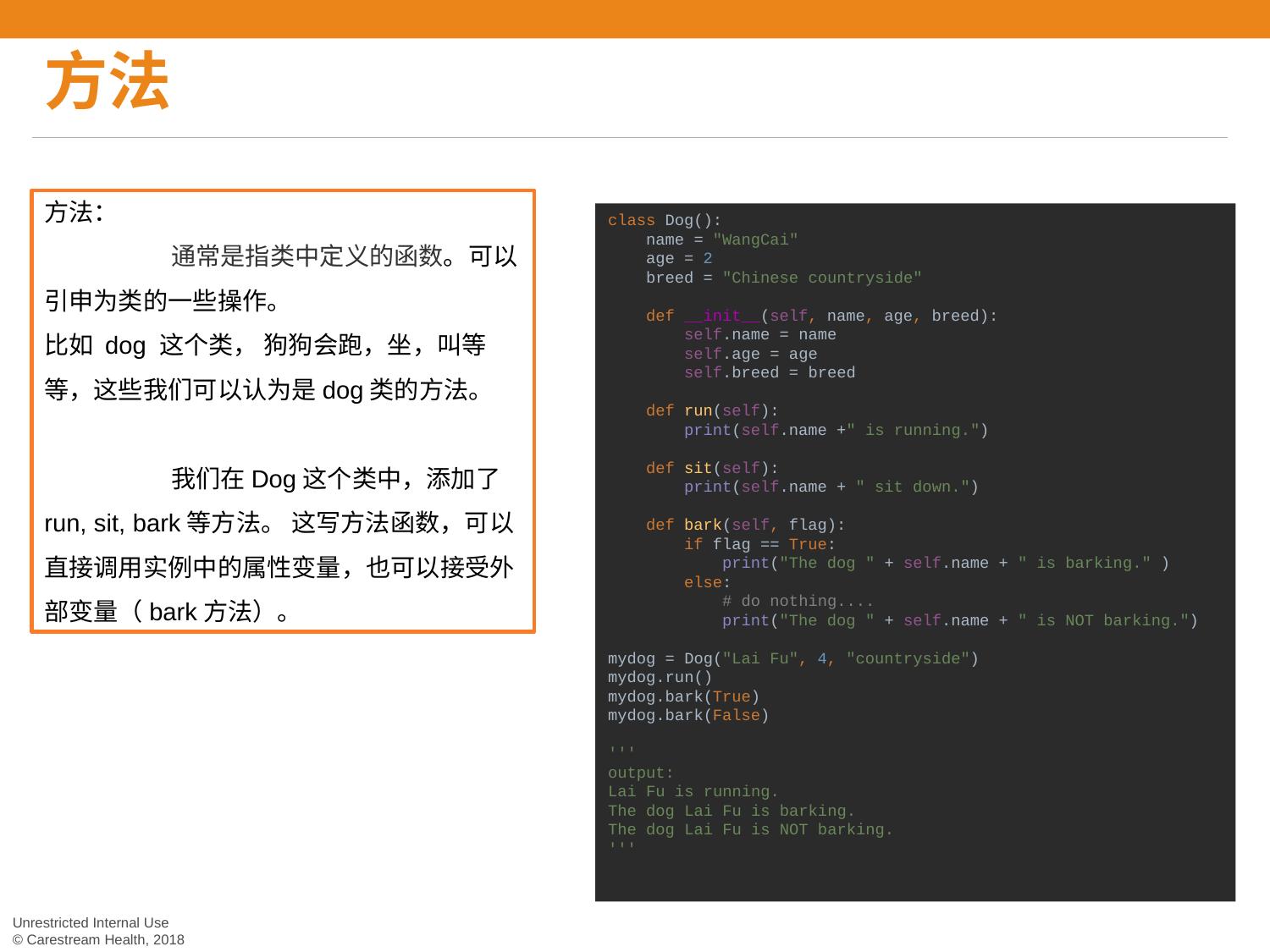

# 方法
方法：
	通常是指类中定义的函数。可以引申为类的一些操作。
比如 dog 这个类， 狗狗会跑，坐，叫等等，这些我们可以认为是dog类的方法。

	我们在Dog这个类中，添加了run, sit, bark等方法。 这写方法函数，可以直接调用实例中的属性变量，也可以接受外部变量（bark方法）。
class Dog():
    name = "WangCai"
    age = 2
    breed = "Chinese countryside"
    def __init__(self, name, age, breed):
        self.name = name
        self.age = age
        self.breed = breed
    def run(self):
        print(self.name +" is running.")
    def sit(self):
        print(self.name + " sit down.")
    def bark(self, flag):
        if flag == True:
            print("The dog " + self.name + " is barking." )
        else:
            # do nothing....
            print("The dog " + self.name + " is NOT barking.")
mydog = Dog("Lai Fu", 4, "countryside")
mydog.run()
mydog.bark(True)
mydog.bark(False)
'''
output:
Lai Fu is running.
The dog Lai Fu is barking.
The dog Lai Fu is NOT barking.
'''
Unrestricted Internal Use
© Carestream Health, 2018